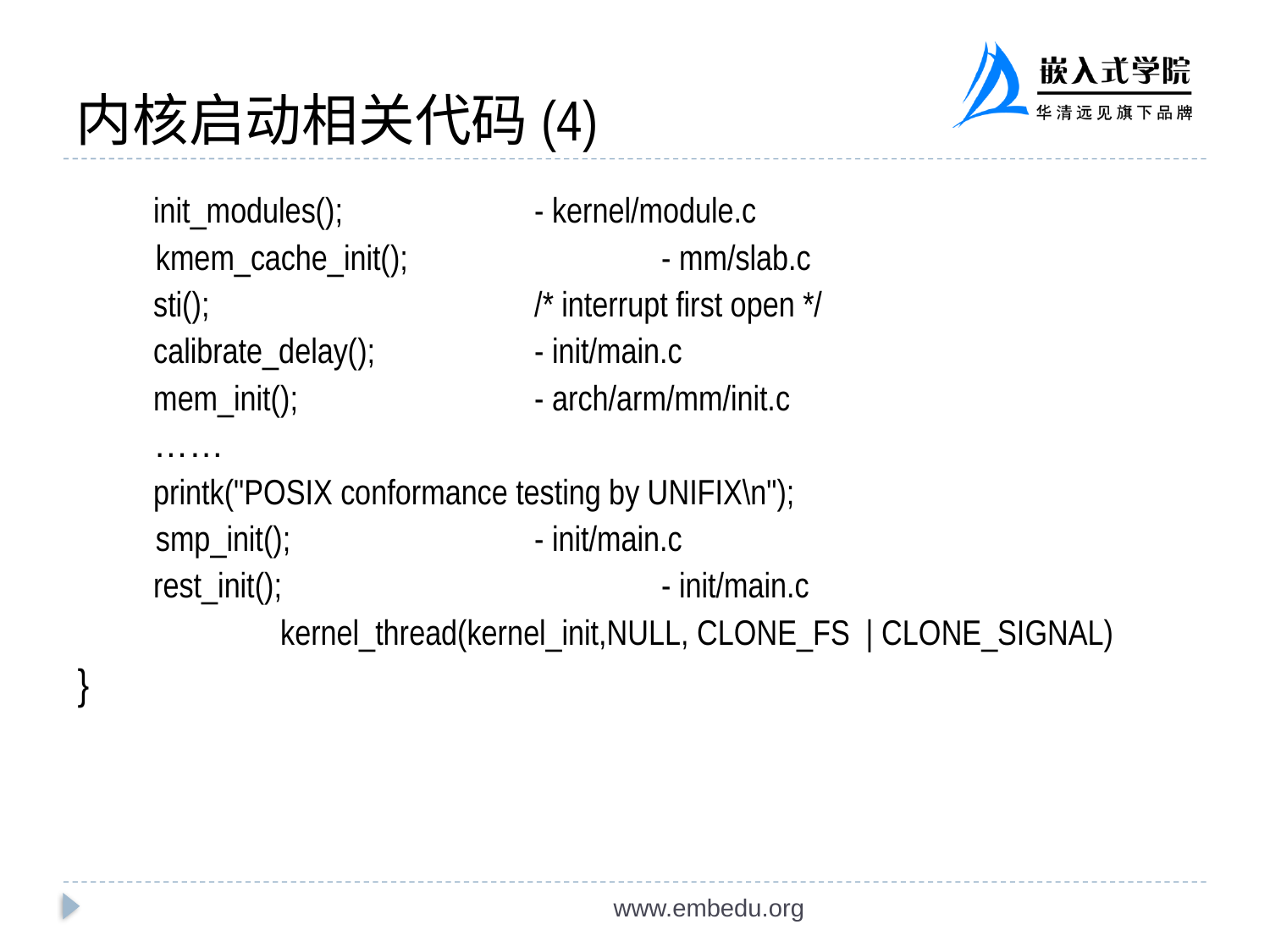

# 内核启动相关代码(4)‏
	init_modules();     		- kernel/module.c
     kmem_cache_init(); 	 	- mm/slab.c
	sti();			/* interrupt first open */
	calibrate_delay();  		- init/main.c
	mem_init();         		- arch/arm/mm/init.c
	……
	printk("POSIX conformance testing by UNIFIX\n");
     smp_init();     		- init/main.c
	rest_init();   			- init/main.c
		kernel_thread(kernel_init,NULL, CLONE_FS  | CLONE_SIGNAL)
}
www.embedu.org